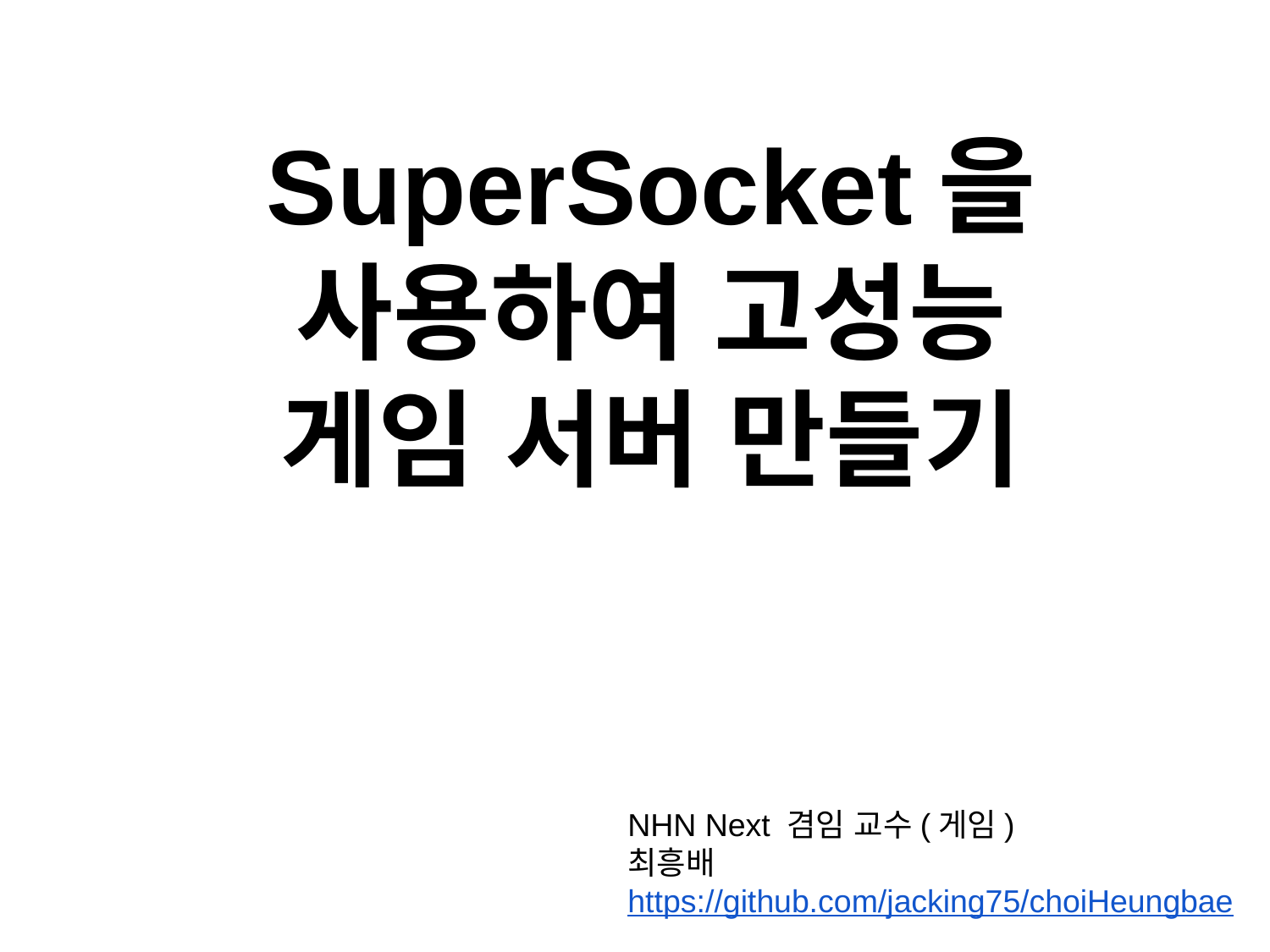

SuperSocket을 사용하여 고성능 게임 서버 만들기
NHN Next 겸임 교수(게임)
최흥배
https://github.com/jacking75/choiHeungbae